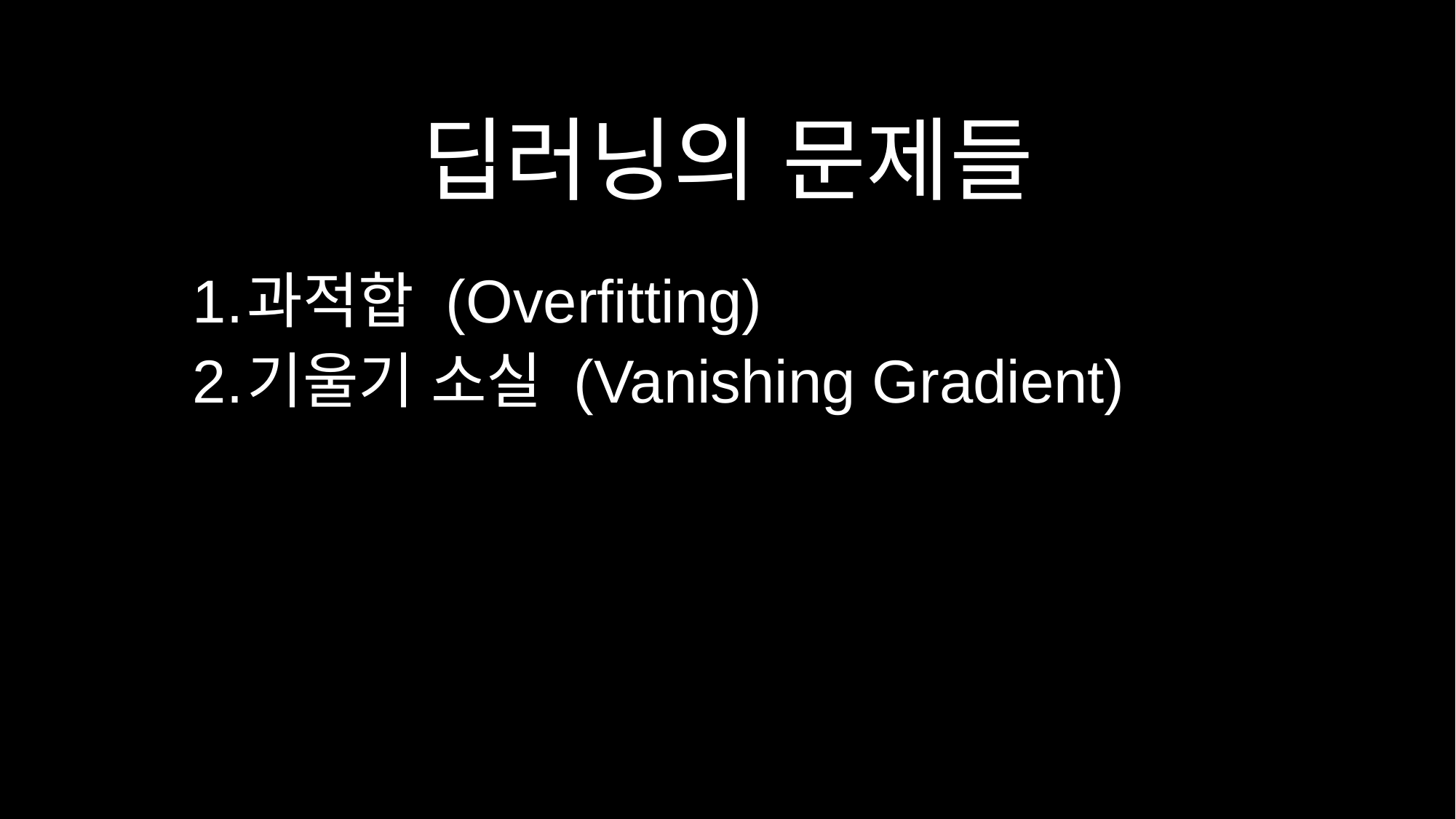

# 딥러닝의 문제들
과적합 (Overfitting)
기울기 소실 (Vanishing Gradient)